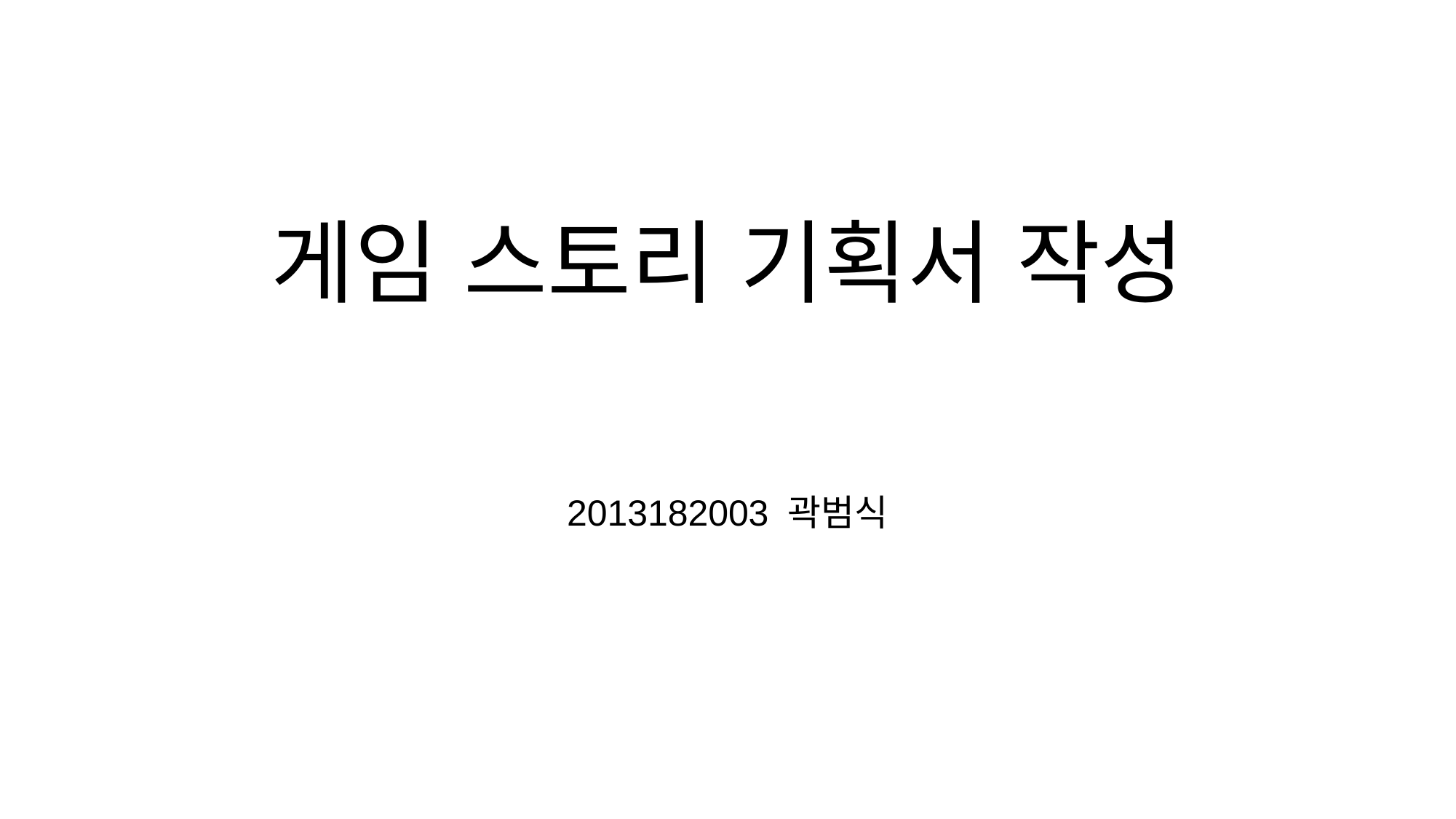

# 게임 스토리 기획서 작성

2013182003 곽범식